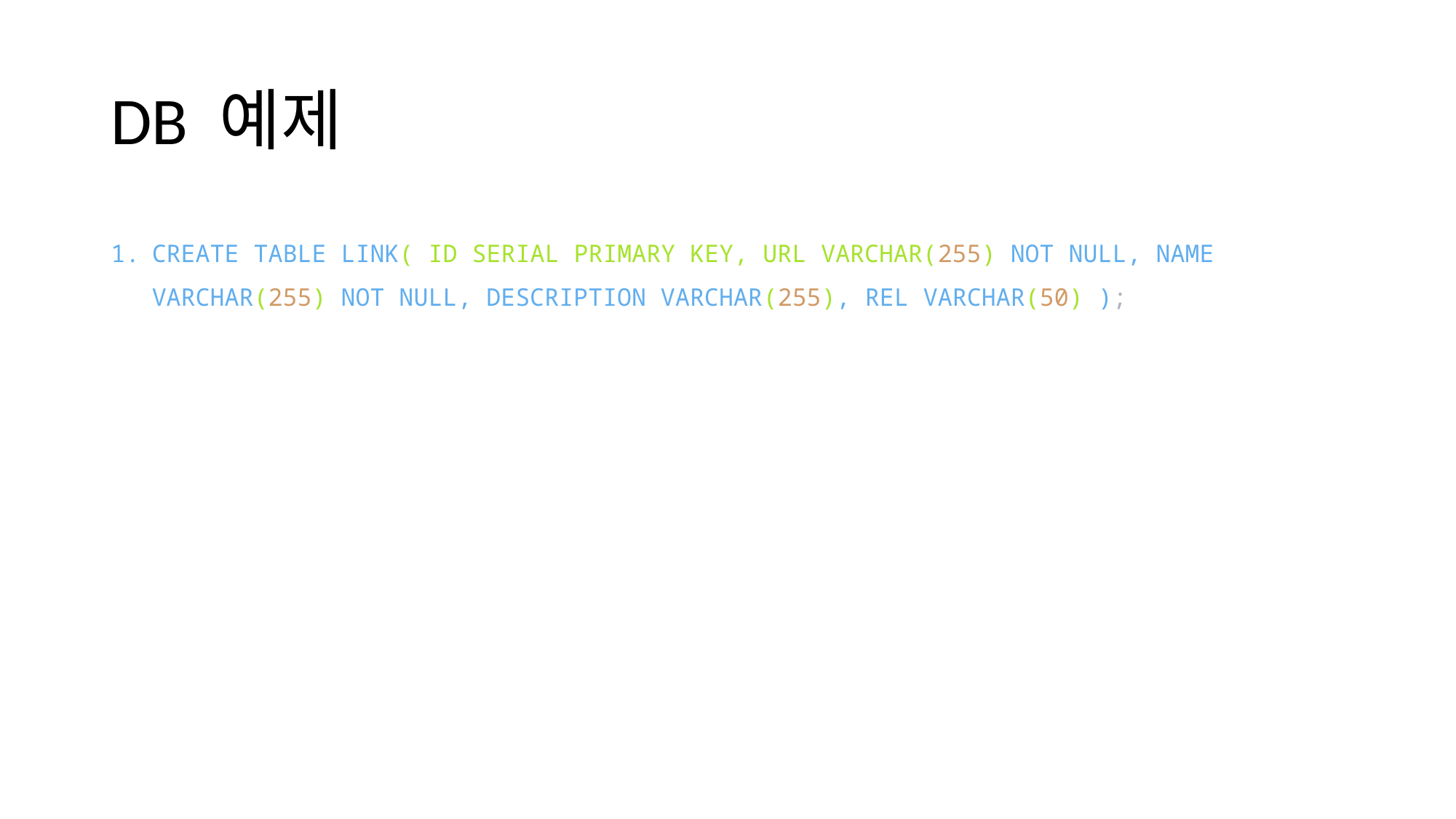

# DB 예제
CREATE TABLE LINK( ID SERIAL PRIMARY KEY, URL VARCHAR(255) NOT NULL, NAME VARCHAR(255) NOT NULL, DESCRIPTION VARCHAR(255), REL VARCHAR(50) );